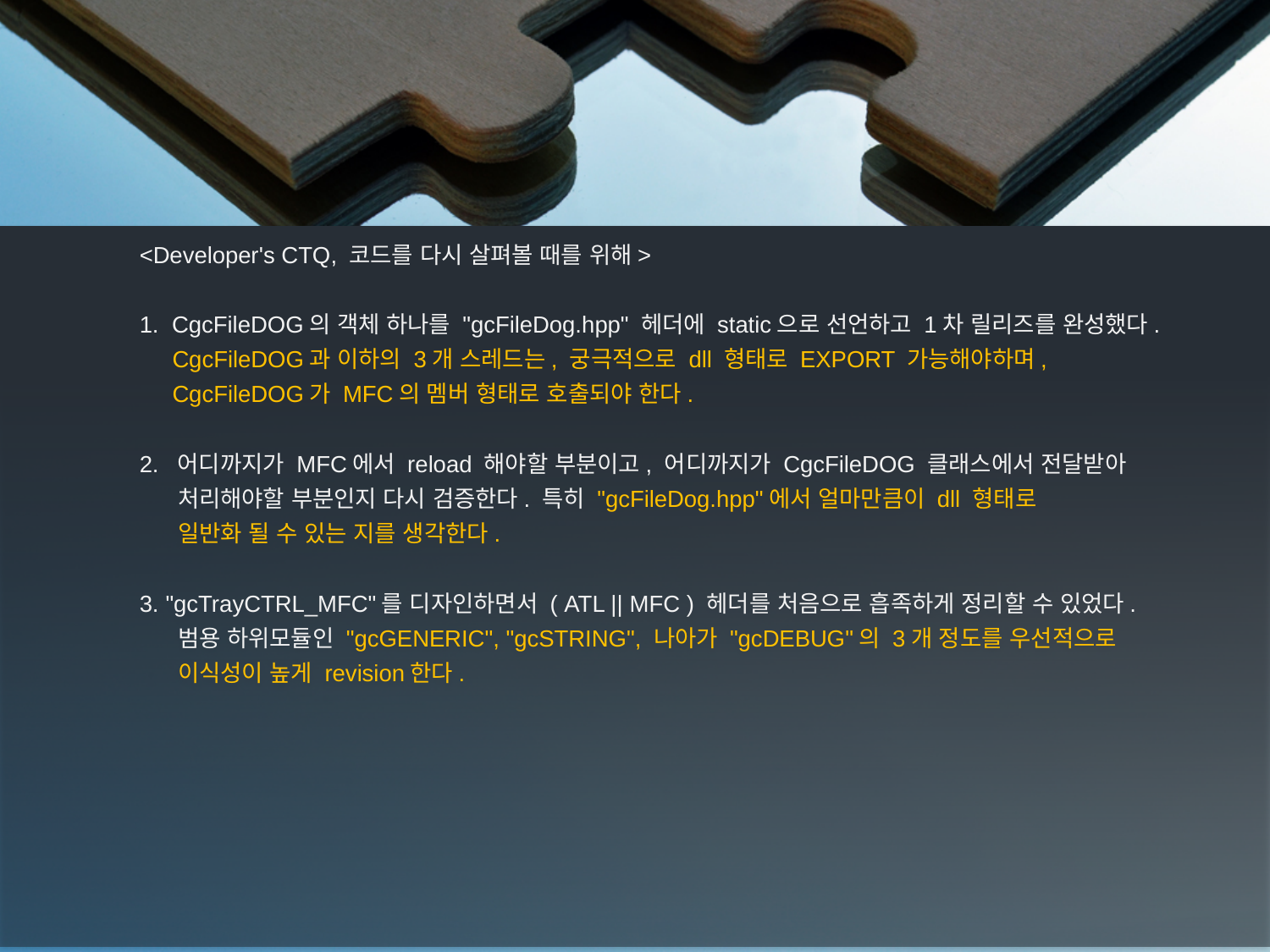

<Developer's CTQ, 코드를 다시 살펴볼 때를 위해>

	1.  CgcFileDOG의 객체 하나를 "gcFileDog.hpp" 헤더에 static으로 선언하고 1차 릴리즈를 완성했다.
	     CgcFileDOG과 이하의 3개 스레드는, 궁극적으로 dll 형태로 EXPORT 가능해야하며,
	     CgcFileDOG가 MFC의 멤버 형태로 호출되야 한다.

	2.  어디까지가 MFC에서 reload 해야할 부분이고, 어디까지가 CgcFileDOG 클래스에서 전달받아
	     처리해야할 부분인지 다시 검증한다. 특히 "gcFileDog.hpp"에서 얼마만큼이 dll 형태로
	     일반화 될 수 있는 지를 생각한다.

	3. "gcTrayCTRL_MFC"를 디자인하면서 ( ATL || MFC ) 헤더를 처음으로 흡족하게 정리할 수 있었다.
	     범용 하위모듈인 "gcGENERIC", "gcSTRING", 나아가 "gcDEBUG"의 3개 정도를 우선적으로
	     이식성이 높게 revision한다.